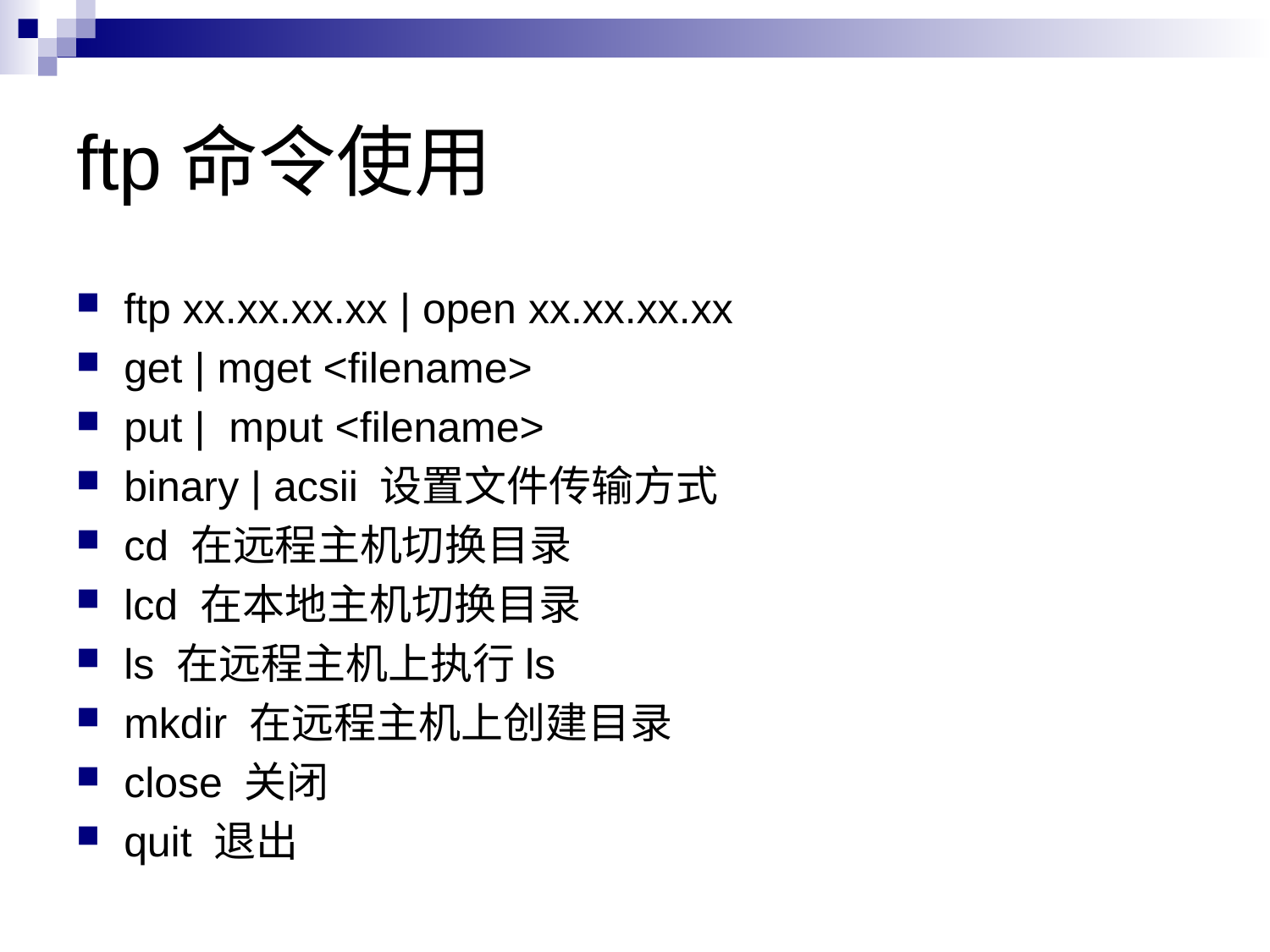

# ftp命令使用
ftp xx.xx.xx.xx | open xx.xx.xx.xx
get | mget <filename>
put |  mput <filename>
binary | acsii 设置文件传输方式
cd 在远程主机切换目录
lcd 在本地主机切换目录
ls 在远程主机上执行ls
mkdir 在远程主机上创建目录
close 关闭
quit 退出